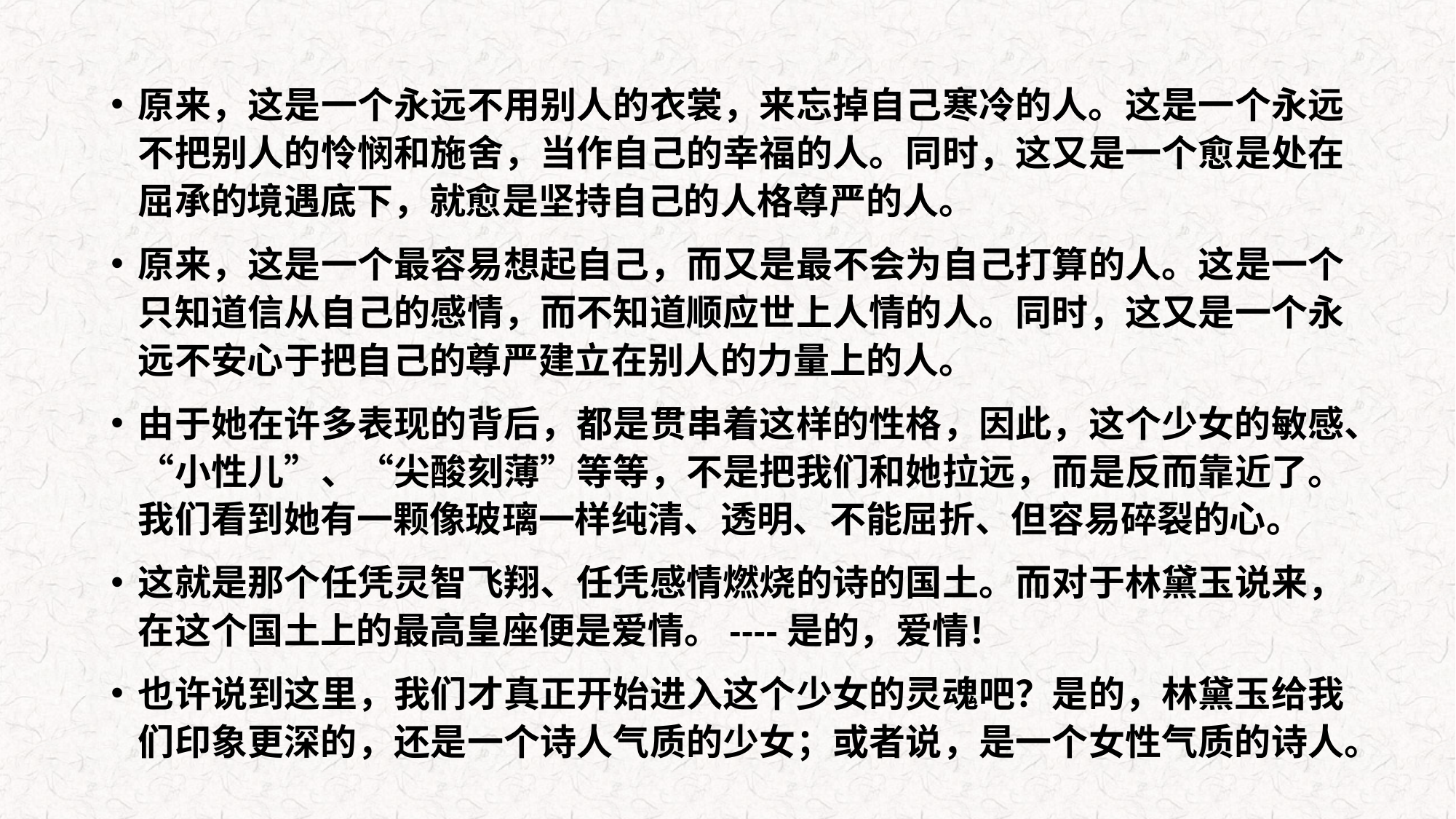

原来，这是一个永远不用别人的衣裳，来忘掉自己寒冷的人。这是一个永远不把别人的怜悯和施舍，当作自己的幸福的人。同时，这又是一个愈是处在屈承的境遇底下，就愈是坚持自己的人格尊严的人。
原来，这是一个最容易想起自己，而又是最不会为自己打算的人。这是一个只知道信从自己的感情，而不知道顺应世上人情的人。同时，这又是一个永远不安心于把自己的尊严建立在别人的力量上的人。
由于她在许多表现的背后，都是贯串着这样的性格，因此，这个少女的敏感、“小性儿”、“尖酸刻薄”等等，不是把我们和她拉远，而是反而靠近了。我们看到她有一颗像玻璃一样纯清、透明、不能屈折、但容易碎裂的心。
这就是那个任凭灵智飞翔、任凭感情燃烧的诗的国土。而对于林黛玉说来，在这个国土上的最高皇座便是爱情。----是的，爱情！
也许说到这里，我们才真正开始进入这个少女的灵魂吧？是的，林黛玉给我们印象更深的，还是一个诗人气质的少女；或者说，是一个女性气质的诗人。